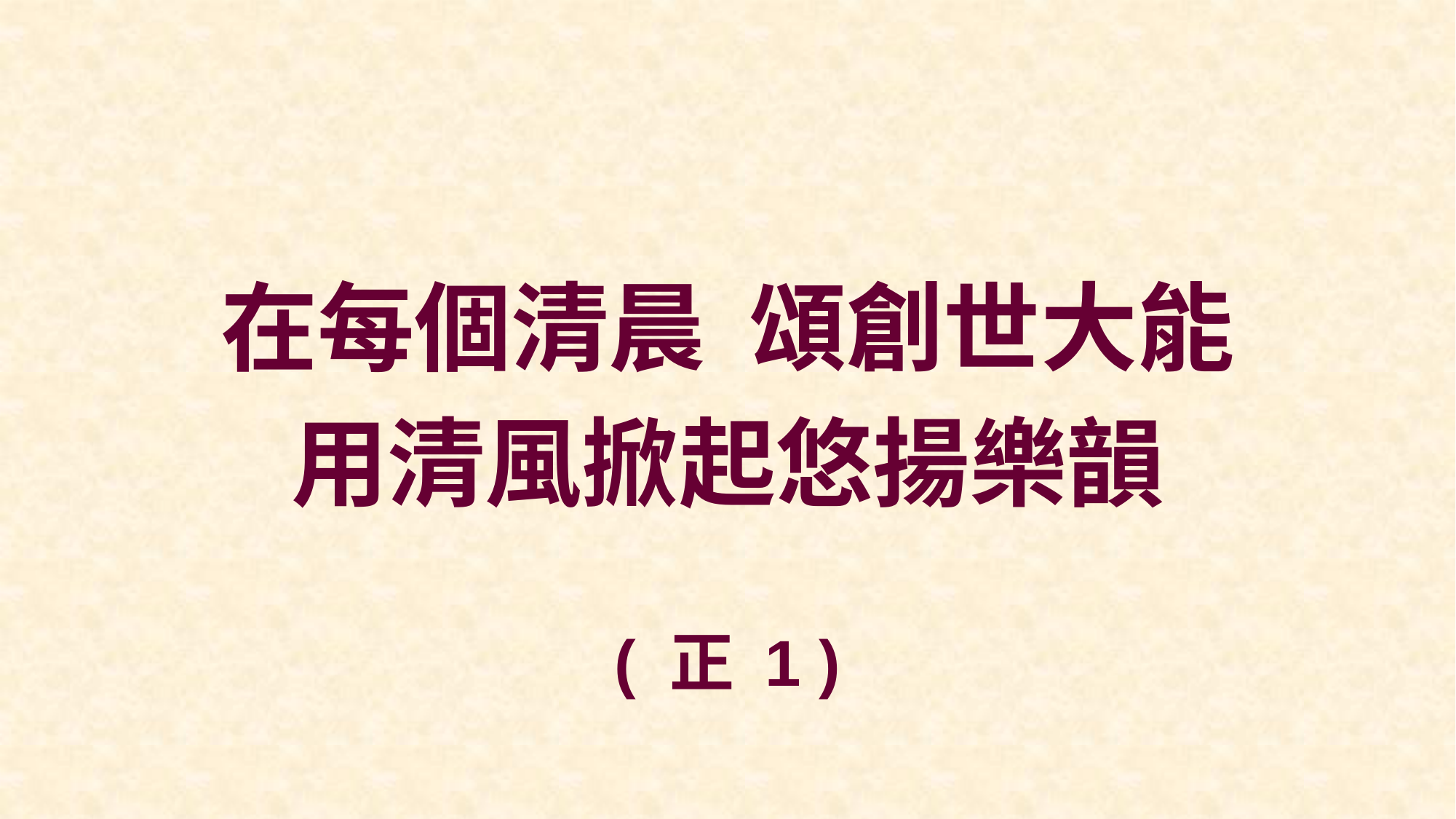

在每個清晨  頌創世大能
用清風掀起悠揚樂韻
( 正 1 )